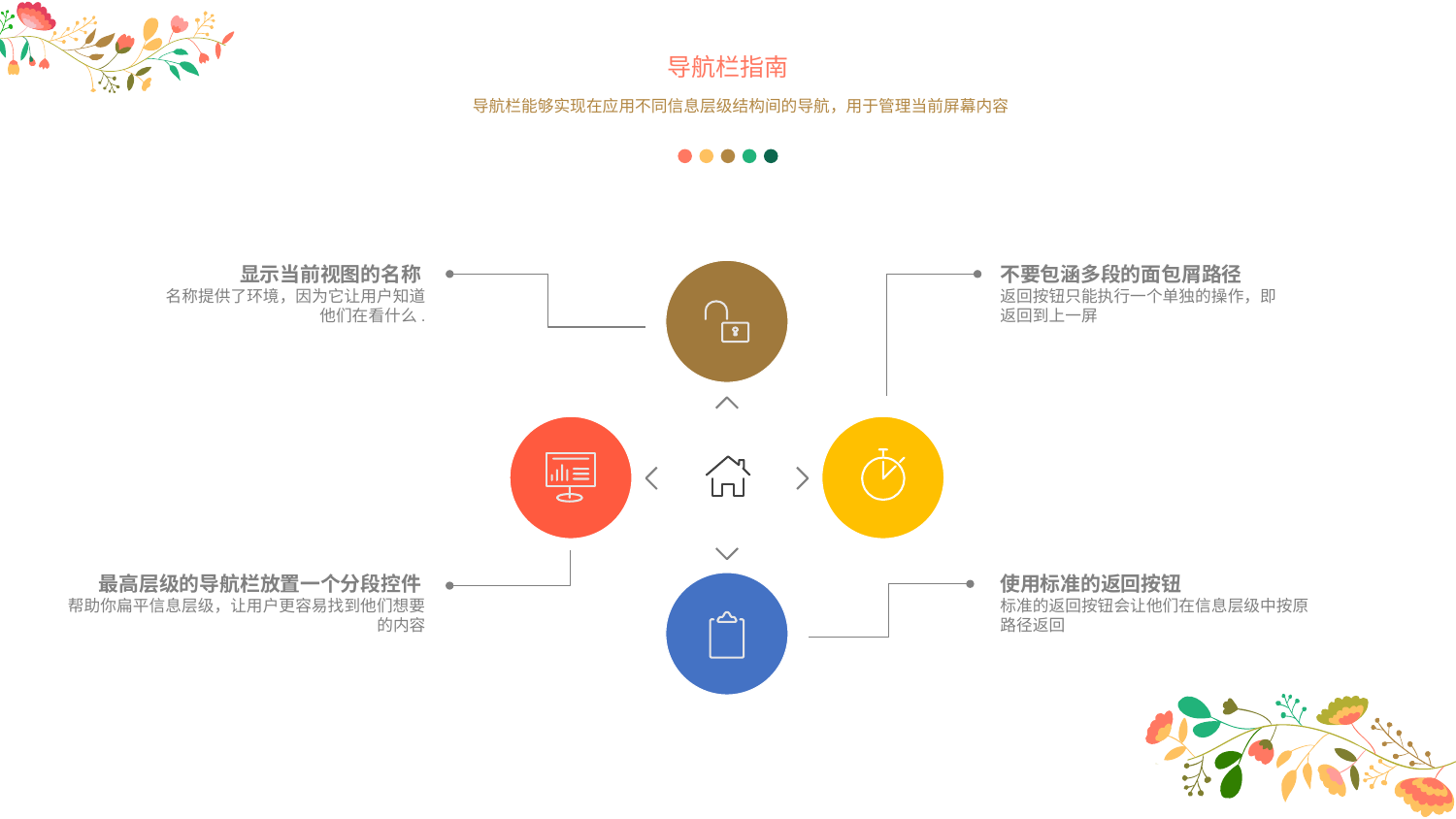

导航栏指南

导航栏能够实现在应用不同信息层级结构间的导航，用于管理当前屏幕内容

显示当前视图的名称
名称提供了环境，因为它让用户知道他们在看什么.
不要包涵多段的面包屑路径
返回按钮只能执行一个单独的操作，即返回到上一屏

最高层级的导航栏放置一个分段控件
帮助你扁平信息层级，让用户更容易找到他们想要的内容
使用标准的返回按钮
标准的返回按钮会让他们在信息层级中按原路径返回